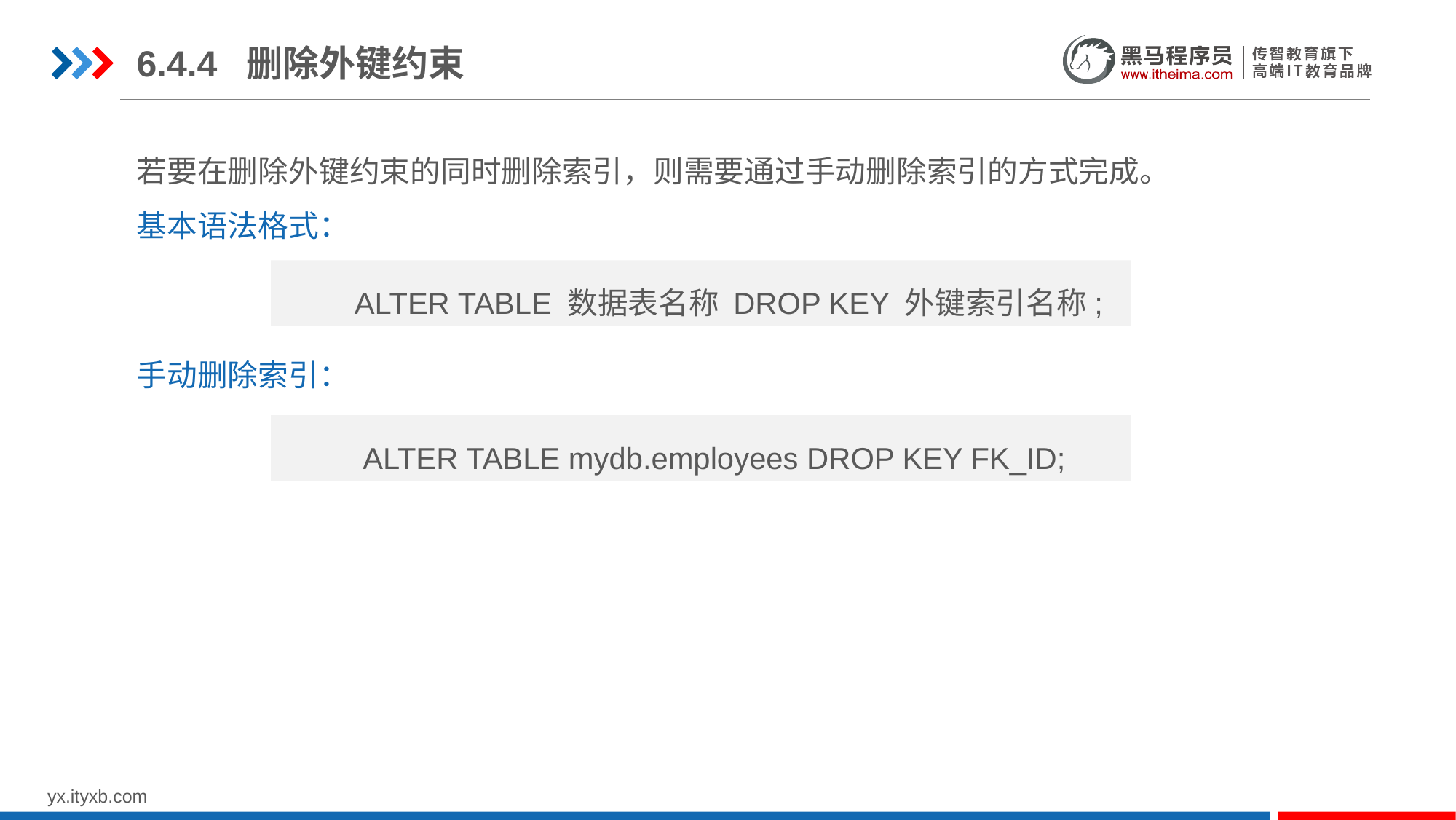

6.4.4  删除外键约束
若要在删除外键约束的同时删除索引，则需要通过手动删除索引的方式完成。
基本语法格式：
ALTER TABLE 数据表名称 DROP KEY 外键索引名称;
手动删除索引：
 ALTER TABLE mydb.employees DROP KEY FK_ID;